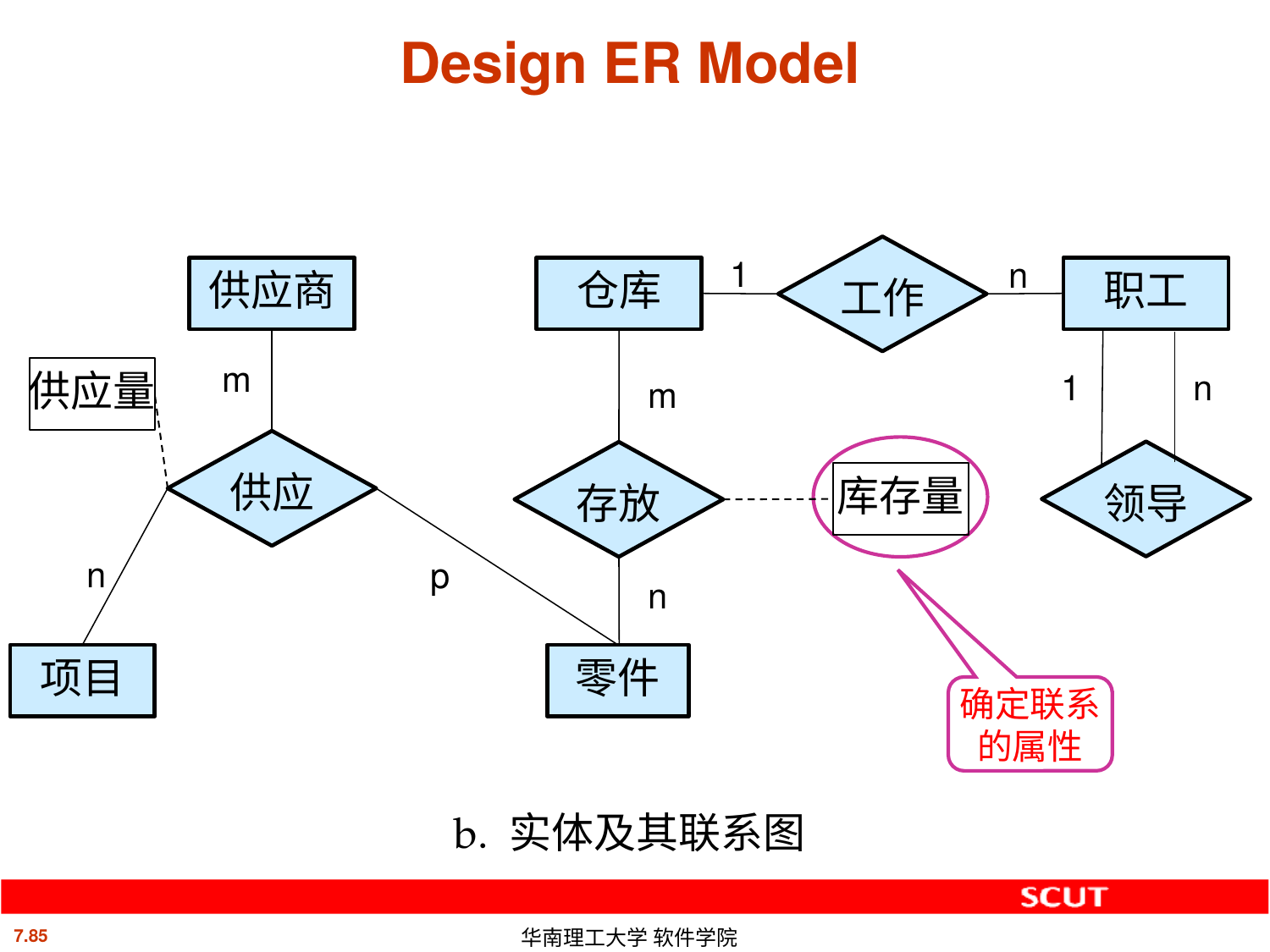

# Design ER Model
工作
1
n
供应商
仓库
职工
供应
存放
领导
m
n
p
供应量
n
1
m
n

确定联系的属性
库存量
项目
零件
b. 实体及其联系图